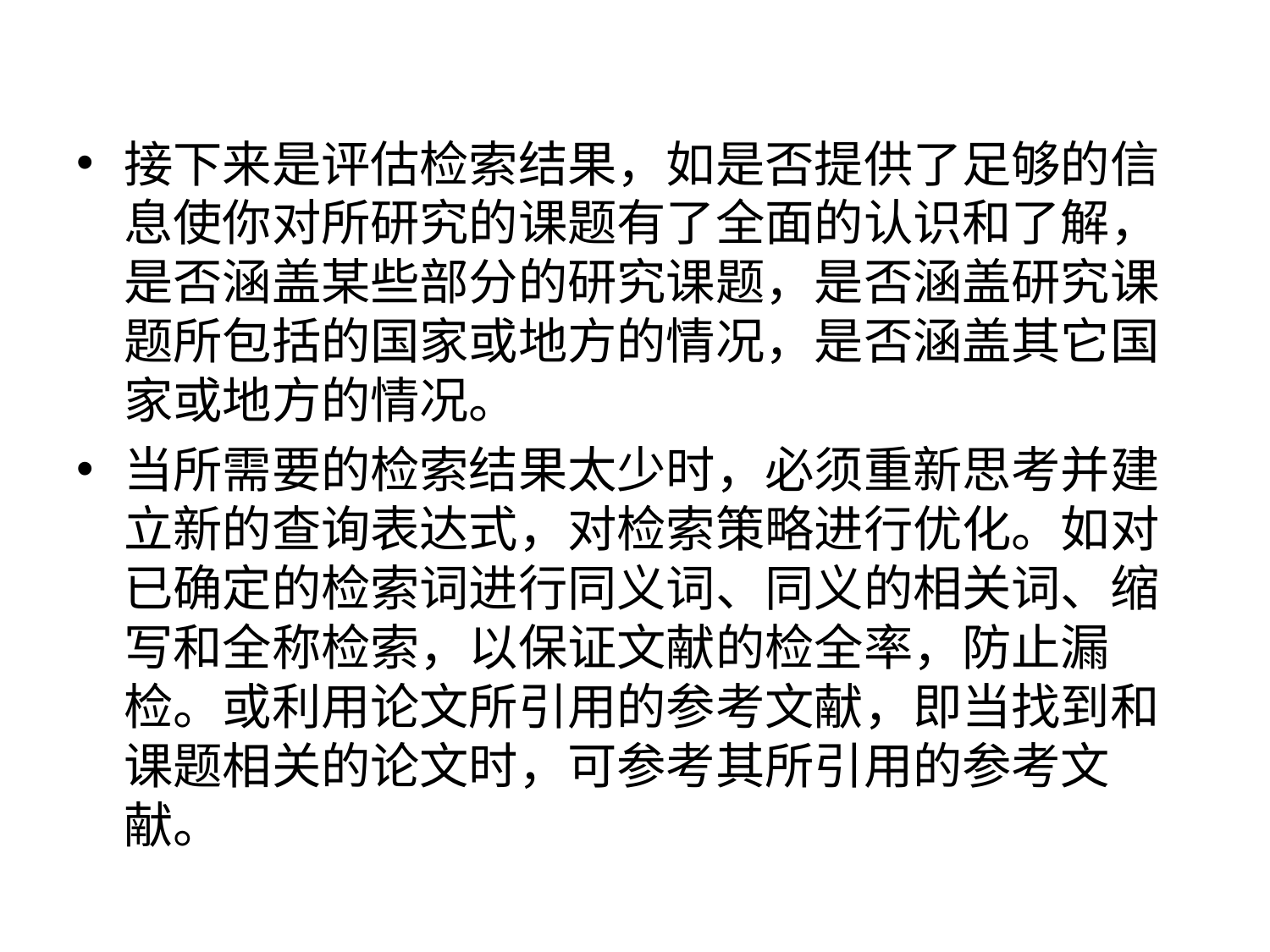

接下来是评估检索结果，如是否提供了足够的信息使你对所研究的课题有了全面的认识和了解，是否涵盖某些部分的研究课题，是否涵盖研究课题所包括的国家或地方的情况，是否涵盖其它国家或地方的情况。
当所需要的检索结果太少时，必须重新思考并建立新的查询表达式，对检索策略进行优化。如对已确定的检索词进行同义词、同义的相关词、缩写和全称检索，以保证文献的检全率，防止漏检。或利用论文所引用的参考文献，即当找到和课题相关的论文时，可参考其所引用的参考文献。